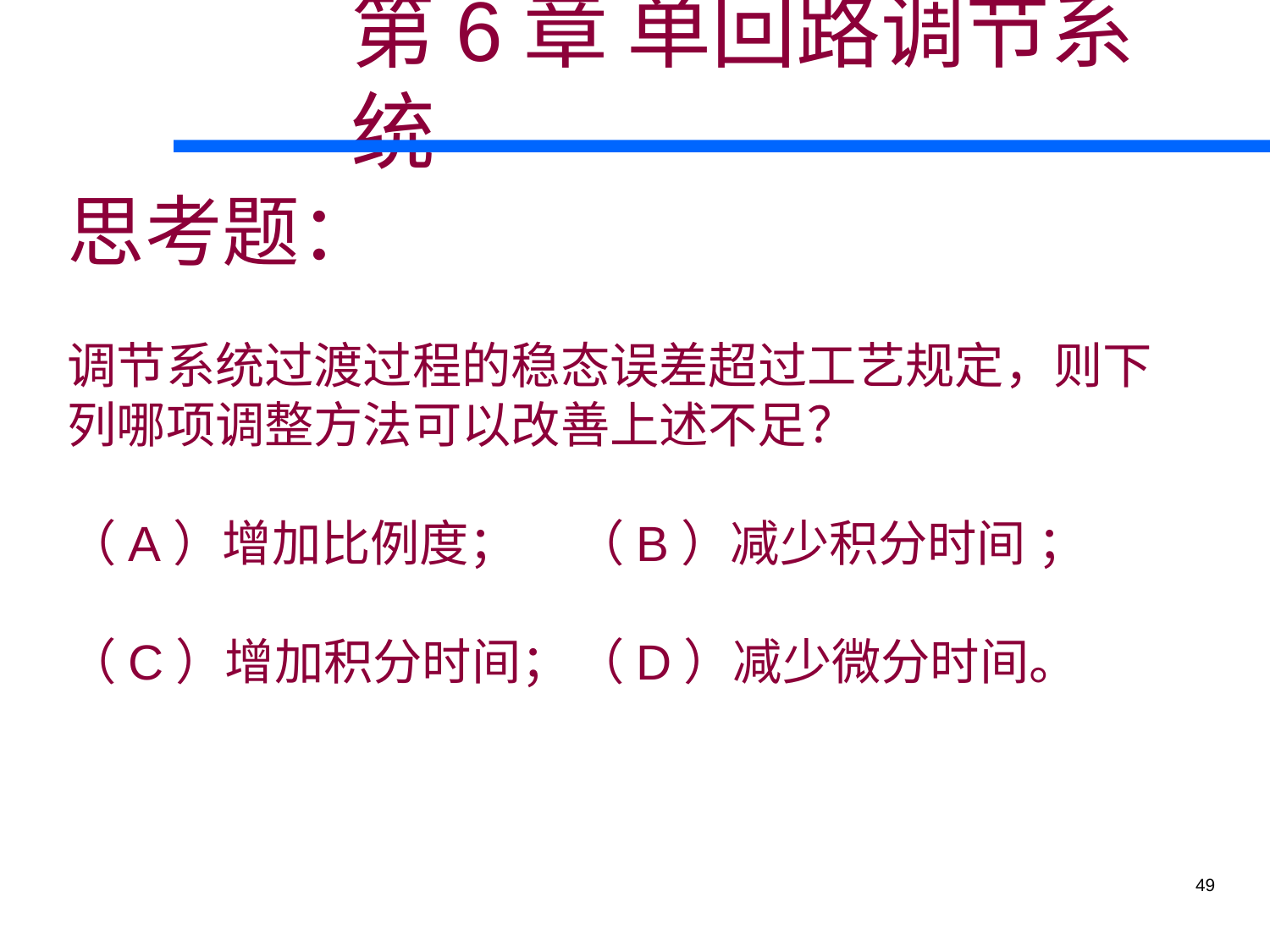

# 第6章 单回路调节系统

思考题：

调节系统过渡过程的稳态误差超过工艺规定，则下列哪项调整方法可以改善上述不足？

（A）增加比例度；	（B）减少积分时间 ；
（C）增加积分时间；	（D）减少微分时间。

49